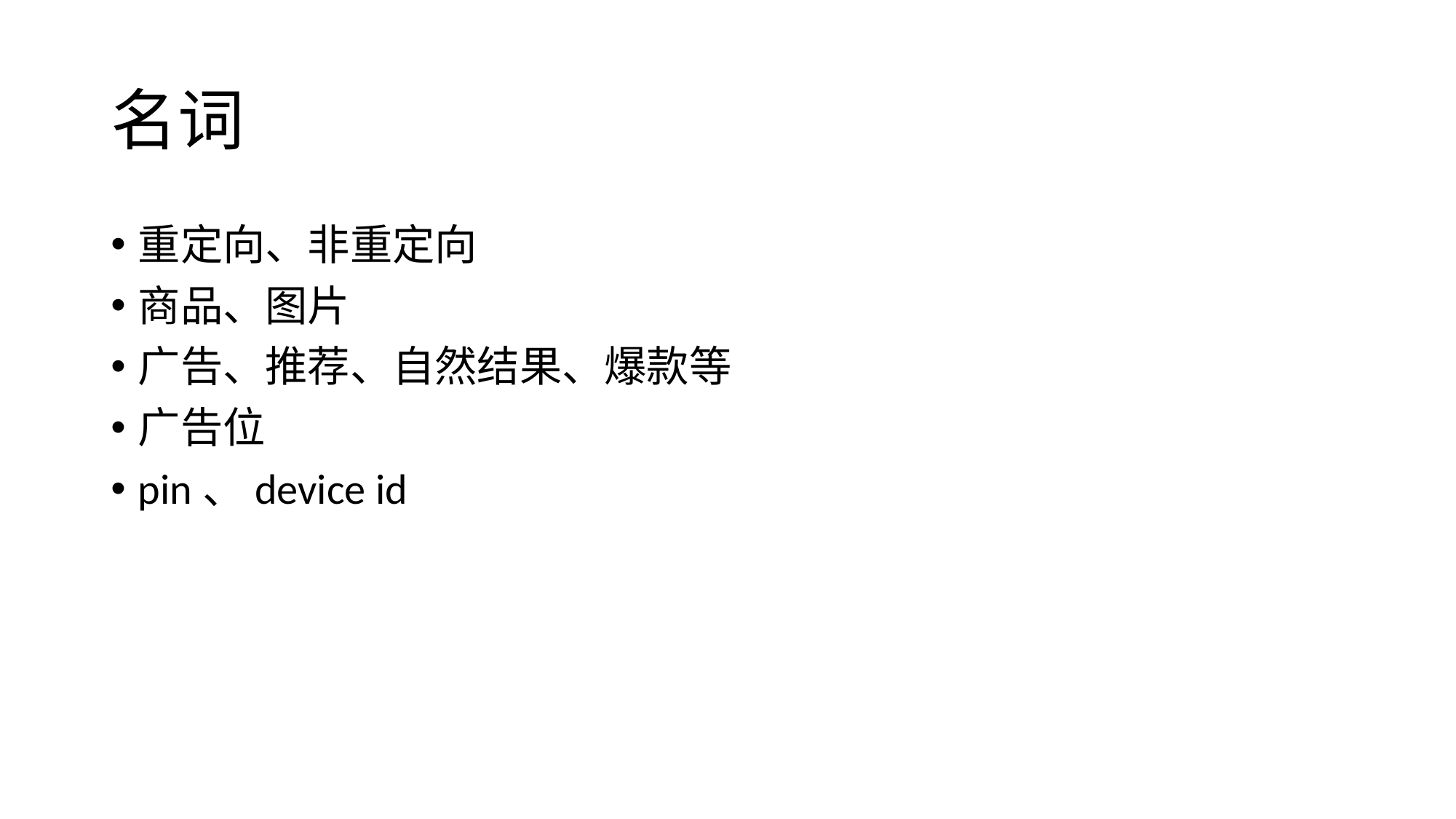

# 名词
重定向、非重定向
商品、图片
广告、推荐、自然结果、爆款等
广告位
pin、device id